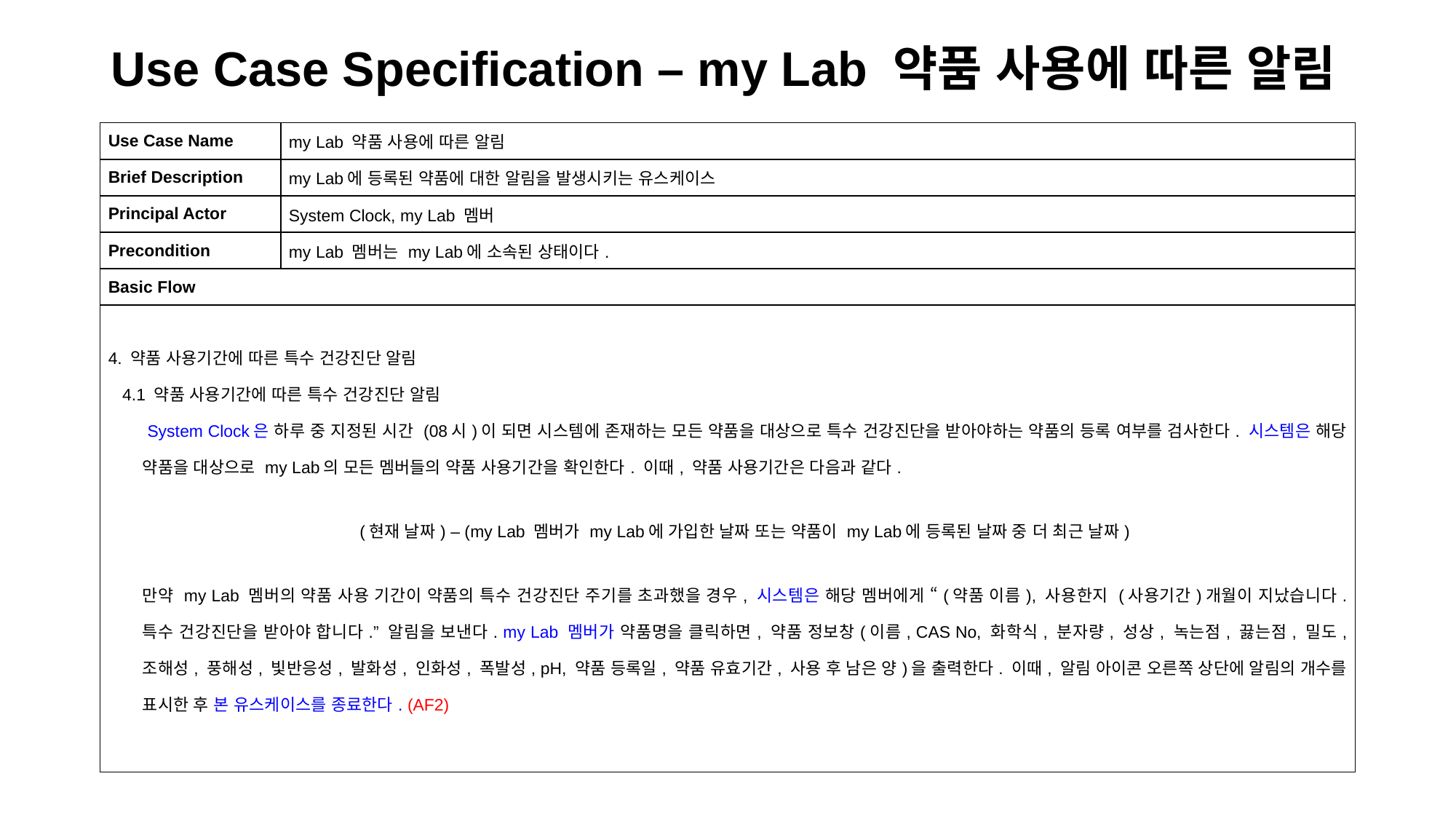

# Use Case Specification – my Lab 약품 사용에 따른 알림
| Use Case Name | my Lab 약품 사용에 따른 알림 |
| --- | --- |
| Brief Description | my Lab에 등록된 약품에 대한 알림을 발생시키는 유스케이스 |
| Principal Actor | System Clock, my Lab 멤버 |
| Precondition | my Lab 멤버는 my Lab에 소속된 상태이다. |
| Basic Flow |  |
| 4. 약품 사용기간에 따른 특수 건강진단 알림 4.1 약품 사용기간에 따른 특수 건강진단 알림 System Clock은 하루 중 지정된 시간 (08시)이 되면 시스템에 존재하는 모든 약품을 대상으로 특수 건강진단을 받아야하는 약품의 등록 여부를 검사한다. 시스템은 해당 약품을 대상으로 my Lab의 모든 멤버들의 약품 사용기간을 확인한다. 이때, 약품 사용기간은 다음과 같다. (현재 날짜) – (my Lab 멤버가 my Lab에 가입한 날짜 또는 약품이 my Lab에 등록된 날짜 중 더 최근 날짜) 만약 my Lab 멤버의 약품 사용 기간이 약품의 특수 건강진단 주기를 초과했을 경우, 시스템은 해당 멤버에게 “(약품 이름), 사용한지 (사용기간)개월이 지났습니다. 특수 건강진단을 받아야 합니다.” 알림을 보낸다. my Lab 멤버가 약품명을 클릭하면, 약품 정보창(이름, CAS No, 화학식, 분자량, 성상, 녹는점, 끓는점, 밀도, 조해성, 풍해성, 빛반응성, 발화성, 인화성, 폭발성, pH, 약품 등록일, 약품 유효기간, 사용 후 남은 양)을 출력한다. 이때, 알림 아이콘 오른쪽 상단에 알림의 개수를 표시한 후 본 유스케이스를 종료한다. (AF2) |  |